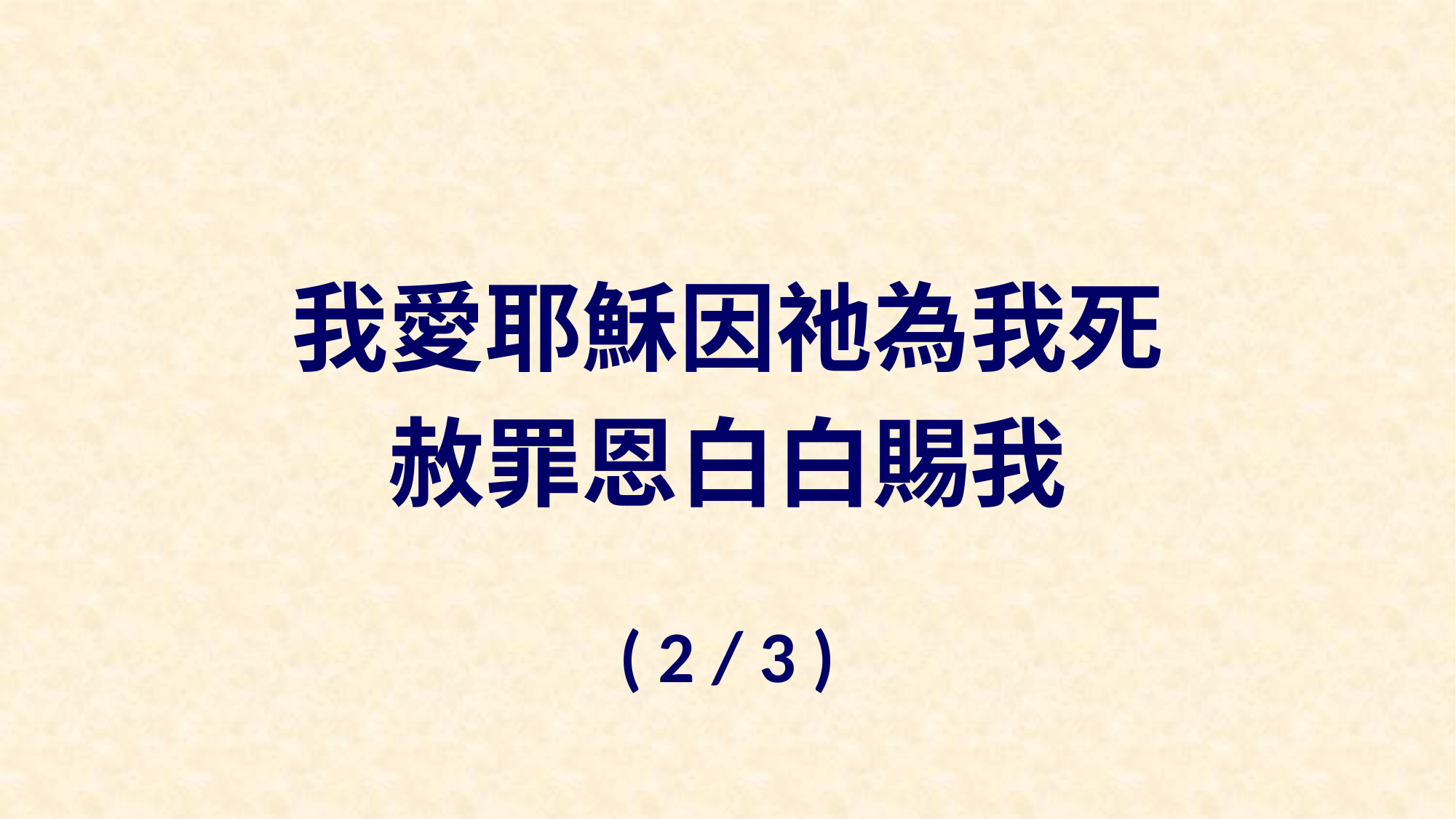

我愛耶穌因祂為我死
赦罪恩白白賜我
( 2 / 3 )